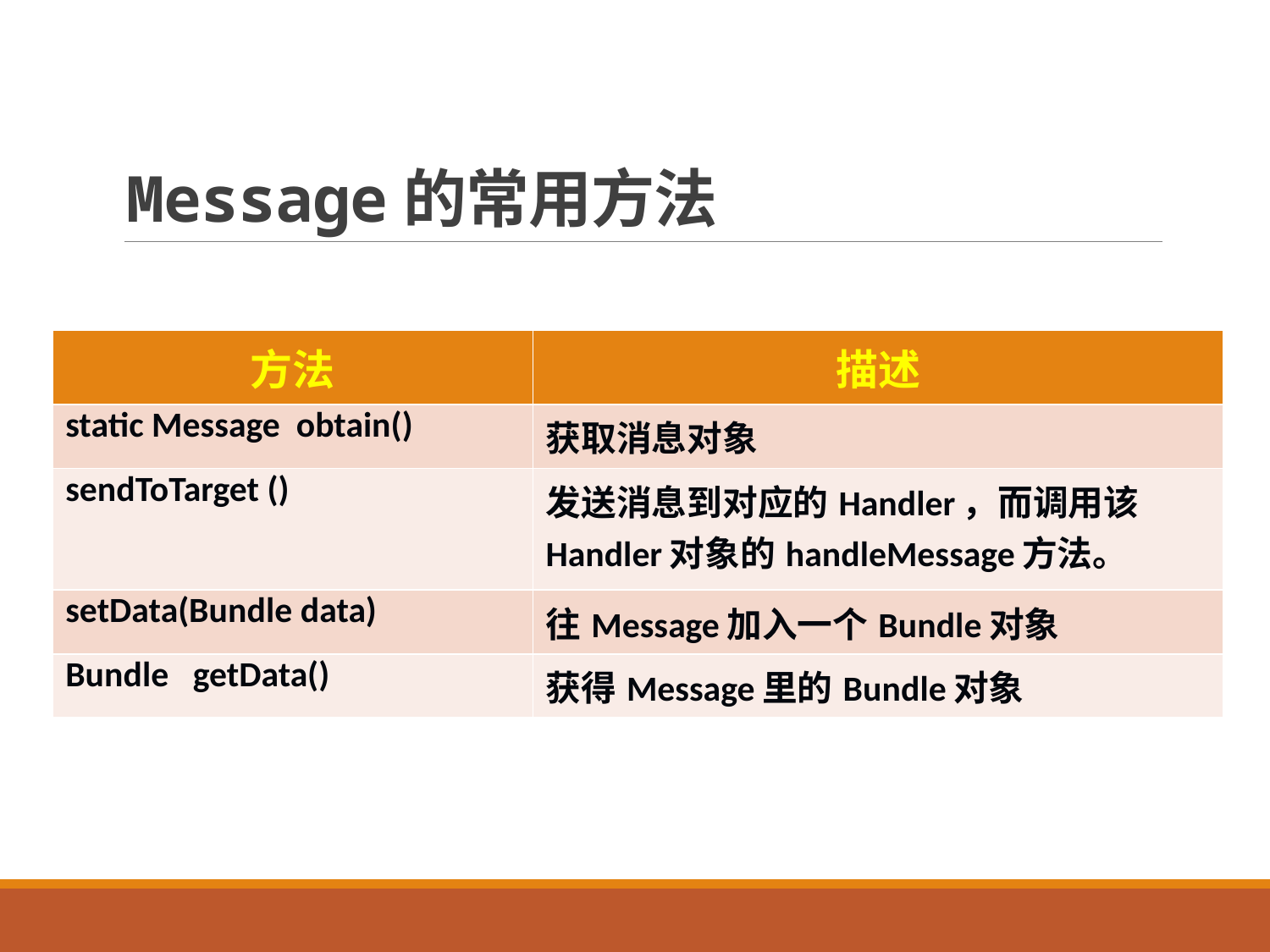

# Message的常用方法
| 方法 | 描述 |
| --- | --- |
| static Message obtain() | 获取消息对象 |
| sendToTarget () | 发送消息到对应的Handler，而调用该Handler对象的handleMessage方法。 |
| setData(Bundle data) | 往Message加入一个Bundle对象 |
| Bundle getData() | 获得Message里的Bundle对象 |